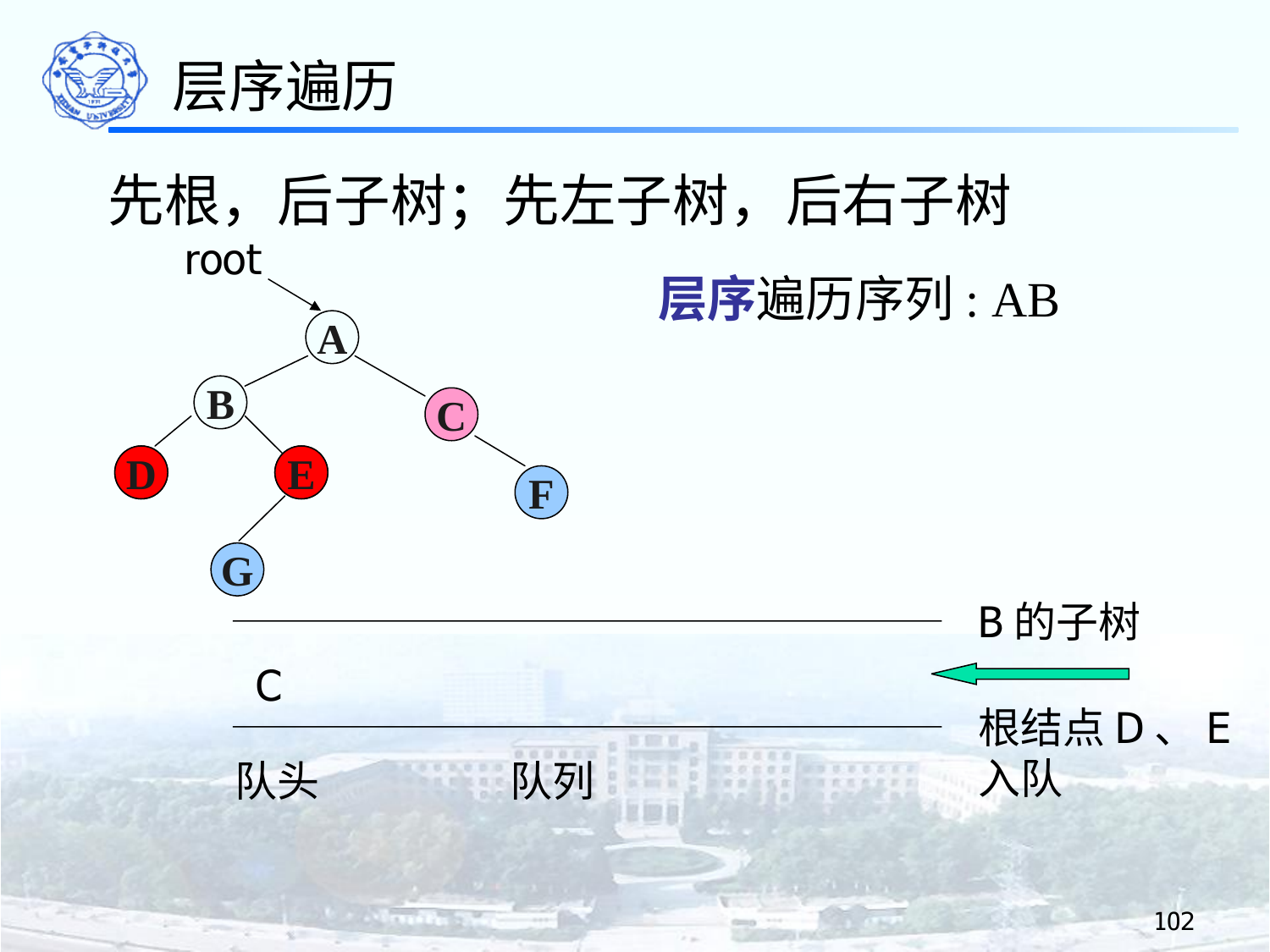

层序遍历
先根，后子树；先左子树，后右子树
root

A

B
C

D
E
F

G
层序遍历序列: AB
D
E
B的子树

根结点D、E入队

C

队头
队列
102